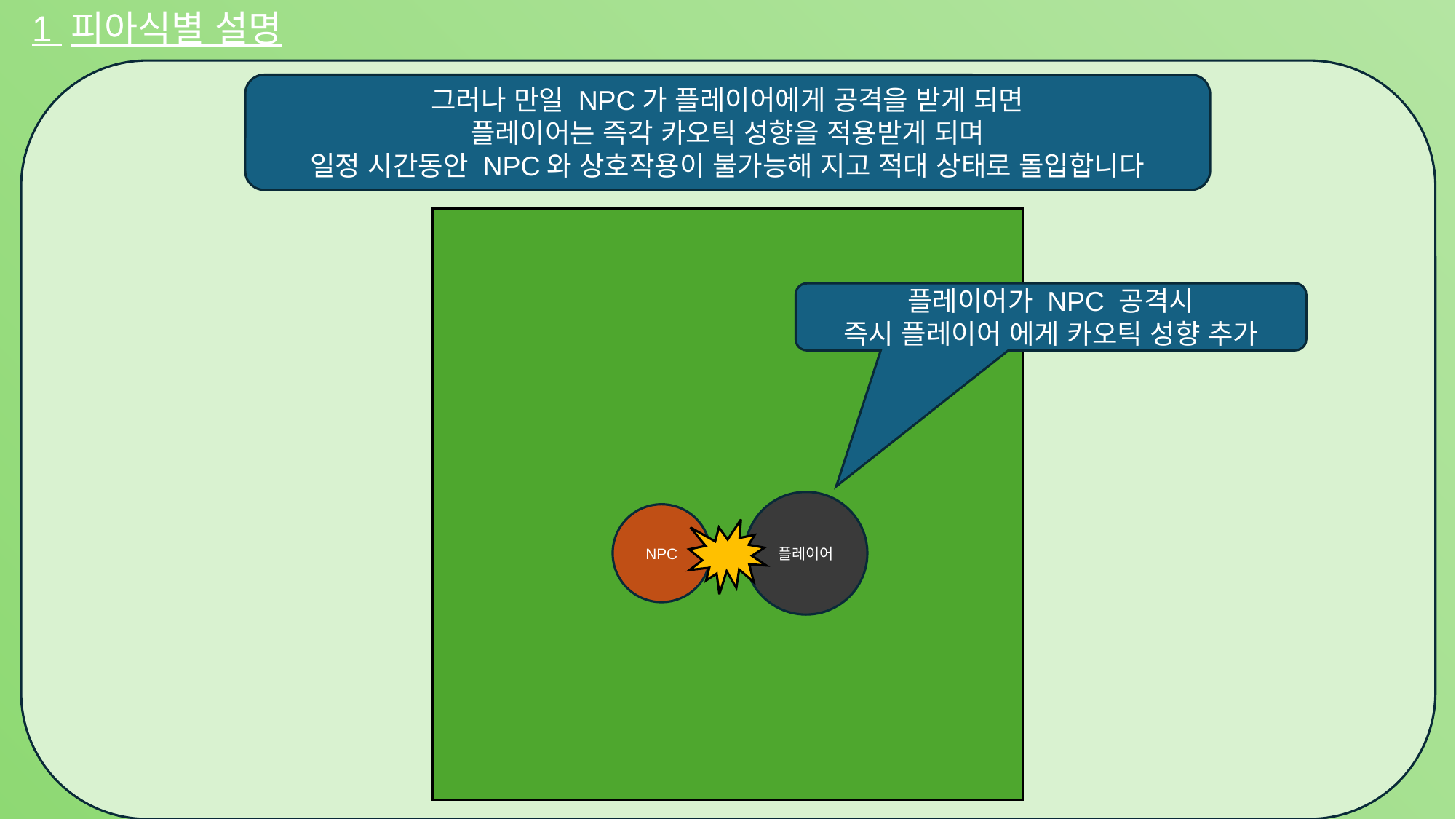

1 피아식별 설명

그러나 만일 NPC가 플레이어에게 공격을 받게 되면
플레이어는 즉각 카오틱 성향을 적용받게 되며
일정 시간동안 NPC와 상호작용이 불가능해 지고 적대 상태로 돌입합니다

플레이어가 NPC 공격시
즉시 플레이어 에게 카오틱 성향 추가
플레이어
NPC